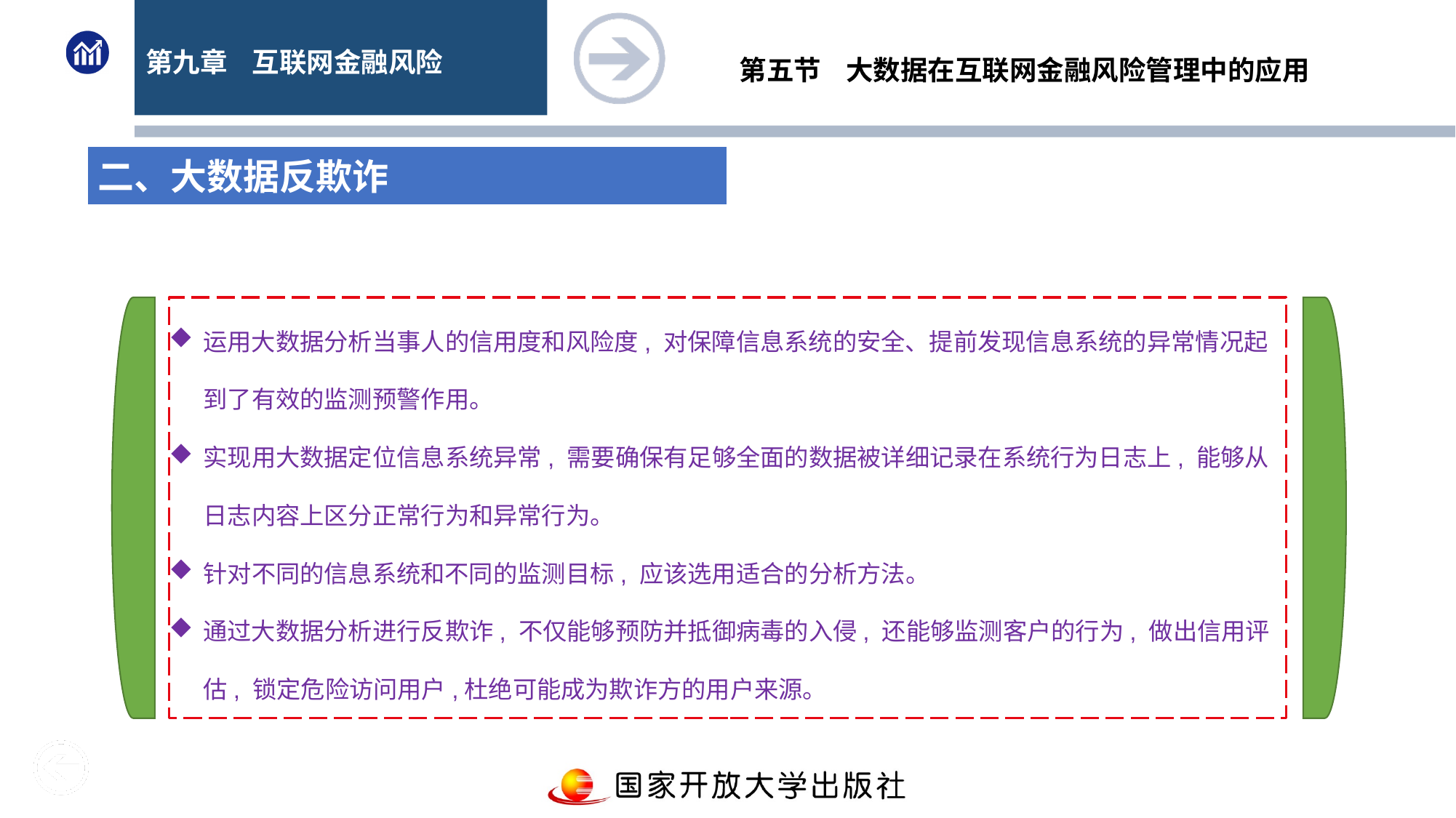

第五节    大数据在互联网金融风险管理中的应用
第九章    互联网金融风险
二、大数据反欺诈

运用大数据分析当事人的信用度和风险度, 对保障信息系统的安全、提前发现信息系统的异常情况起到了有效的监测预警作用。
实现用大数据定位信息系统异常, 需要确保有足够全面的数据被详细记录在系统行为日志上, 能够从日志内容上区分正常行为和异常行为。
针对不同的信息系统和不同的监测目标, 应该选用适合的分析方法。
通过大数据分析进行反欺诈, 不仅能够预防并抵御病毒的入侵, 还能够监测客户的行为, 做出信用评估, 锁定危险访问用户,杜绝可能成为欺诈方的用户来源。